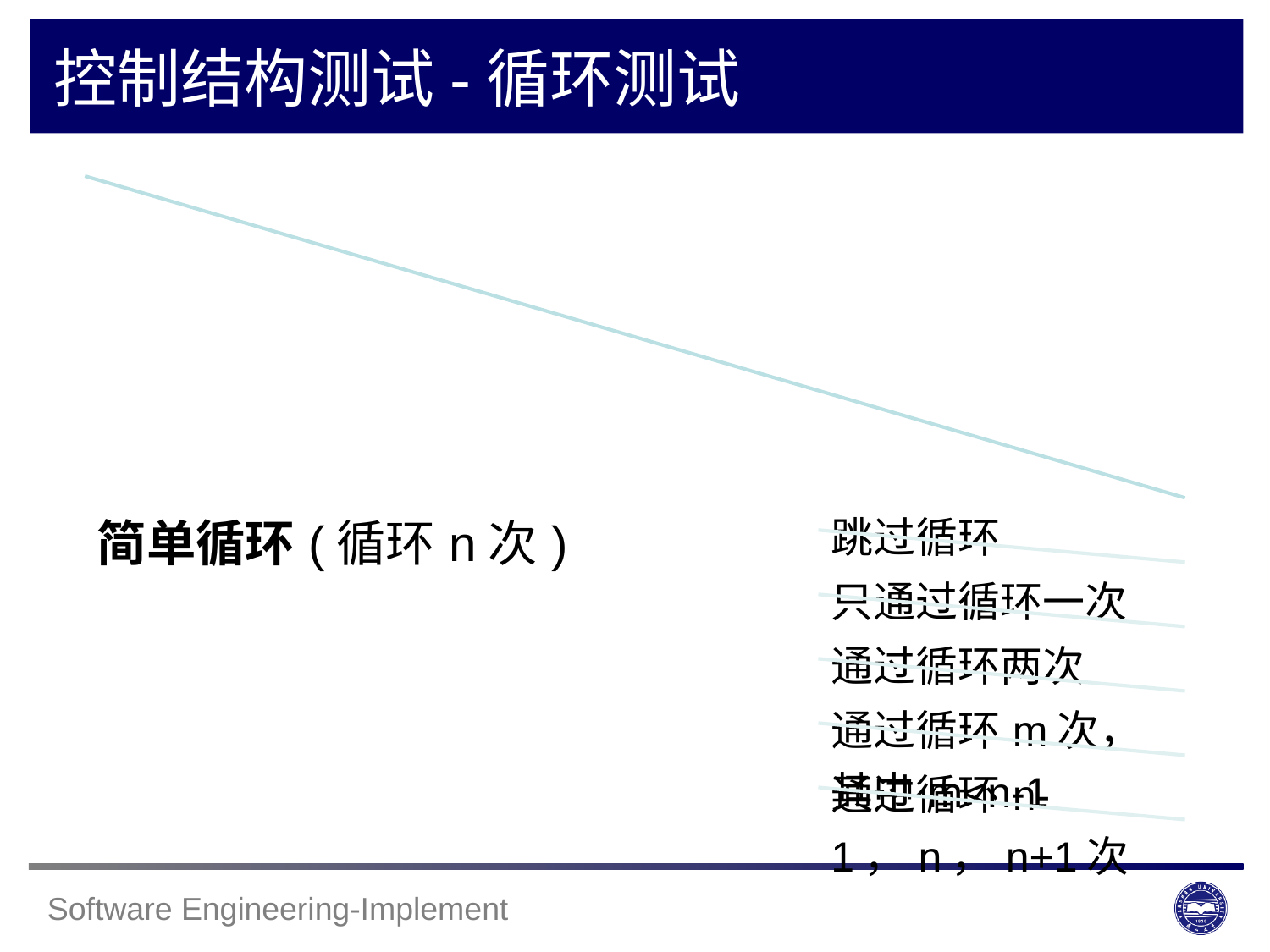

控制结构测试-循环测试
简单循环(循环n次)
跳过循环
只通过循环一次
通过循环两次
通过循环m次，其中m<n-1
通过循环n-1，n，n+1次